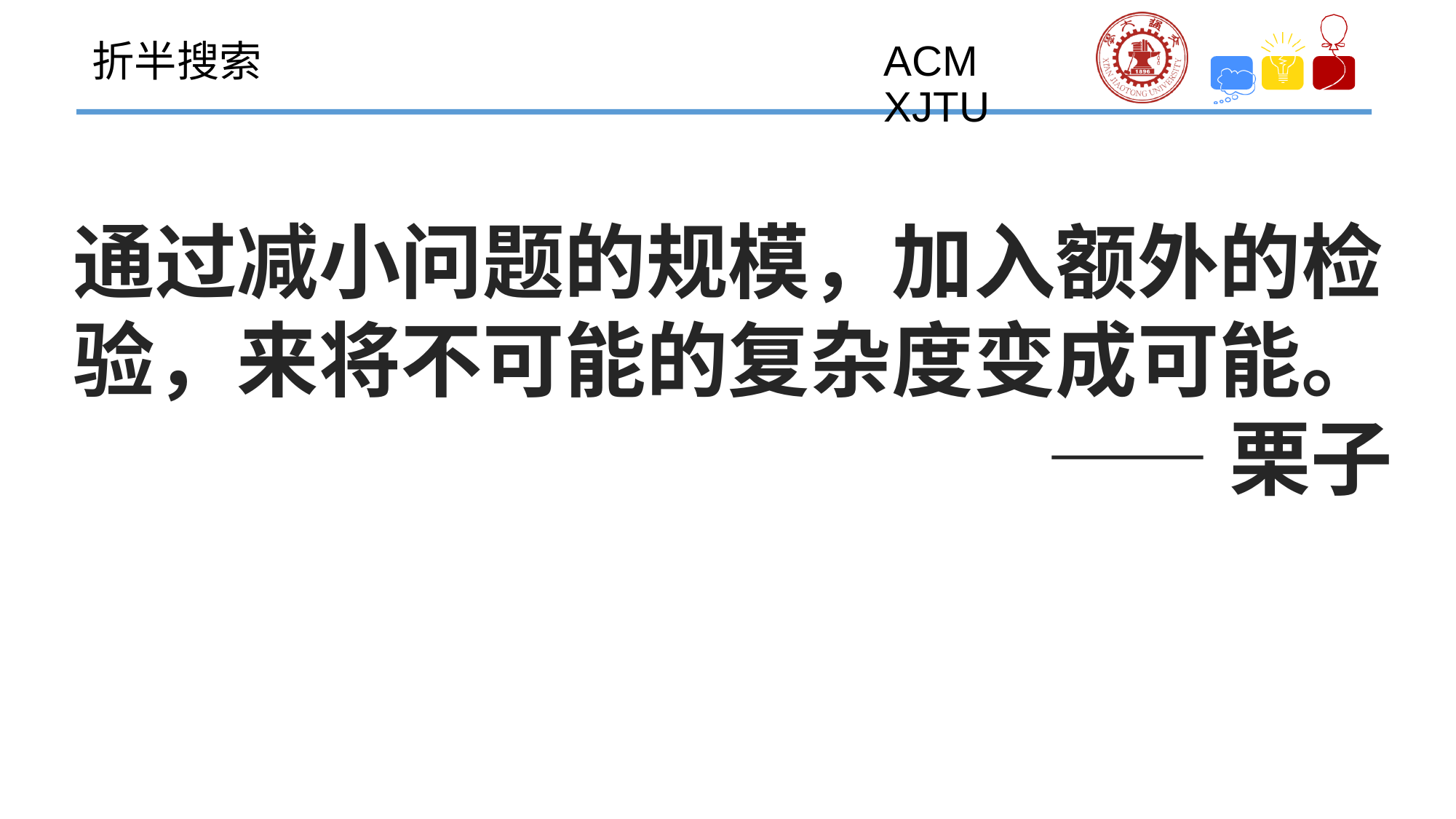

折半搜索
通过减小问题的规模，加入额外的检验，来将不可能的复杂度变成可能。
									——栗子